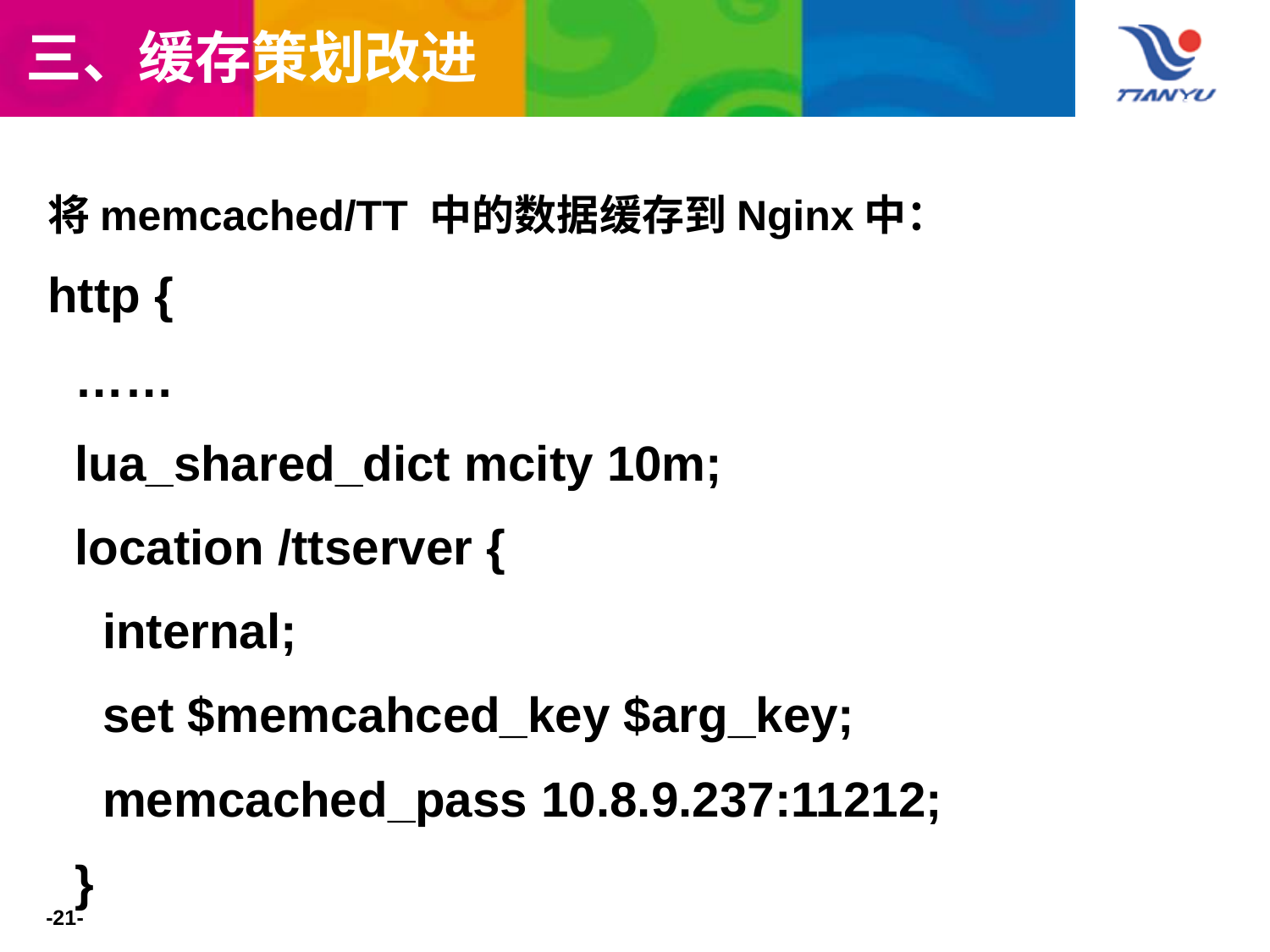

# 三、缓存策划改进
将memcached/TT 中的数据缓存到Nginx中：
http {
  ……
  lua_shared_dict mcity 10m;
  location /ttserver {
    internal;
    set $memcahced_key $arg_key;
    memcached_pass 10.8.9.237:11212;
  }
  ……
}